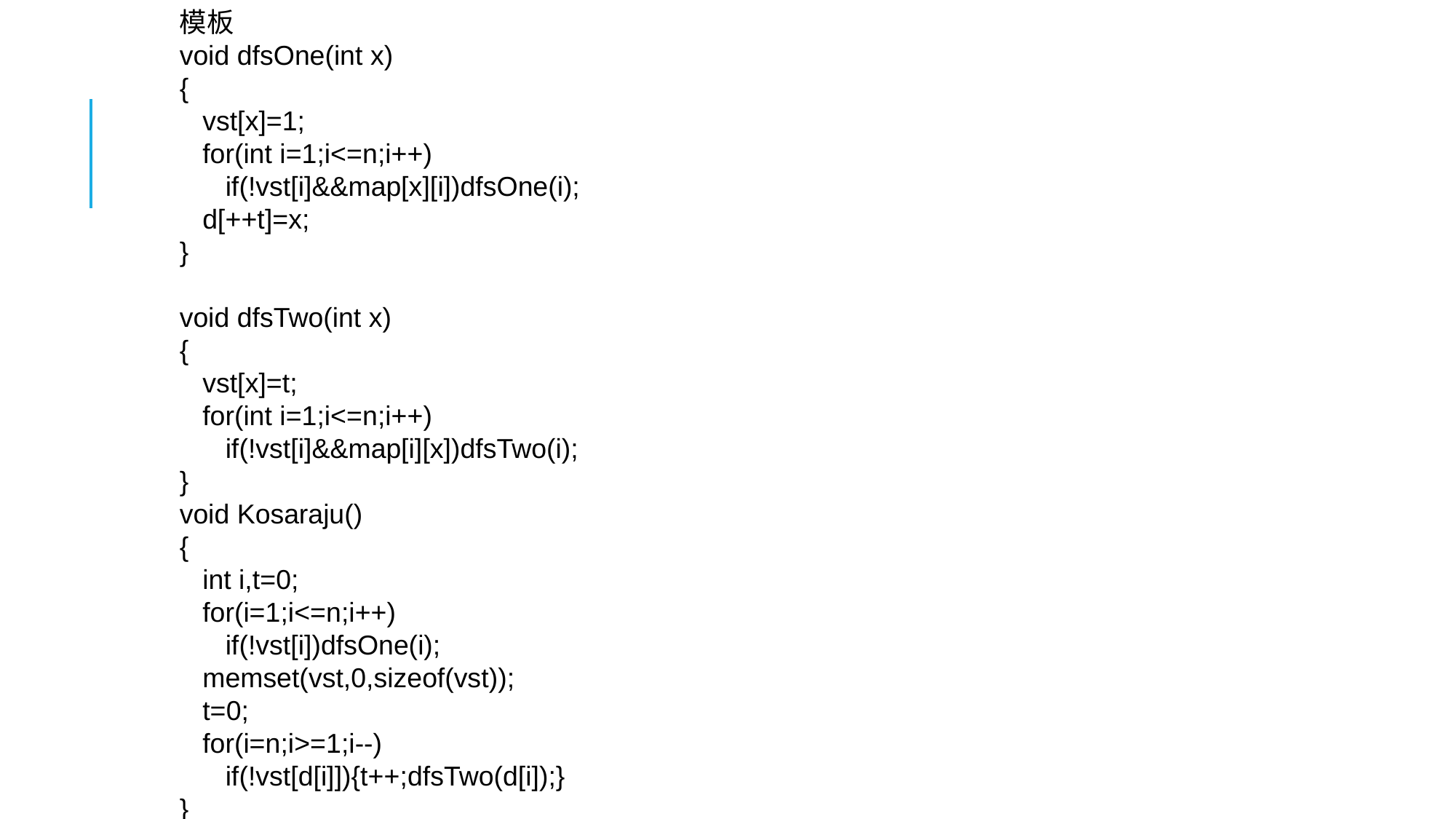

模板
void dfsOne(int x)
{
   vst[x]=1;
   for(int i=1;i<=n;i++)
      if(!vst[i]&&map[x][i])dfsOne(i);
   d[++t]=x;
}

void dfsTwo(int x)
{
   vst[x]=t;
   for(int i=1;i<=n;i++)
      if(!vst[i]&&map[i][x])dfsTwo(i);
}
void Kosaraju()
{
   int i,t=0;
   for(i=1;i<=n;i++)
      if(!vst[i])dfsOne(i);
   memset(vst,0,sizeof(vst));
   t=0;
   for(i=n;i>=1;i--)
      if(!vst[d[i]]){t++;dfsTwo(d[i]);}
}